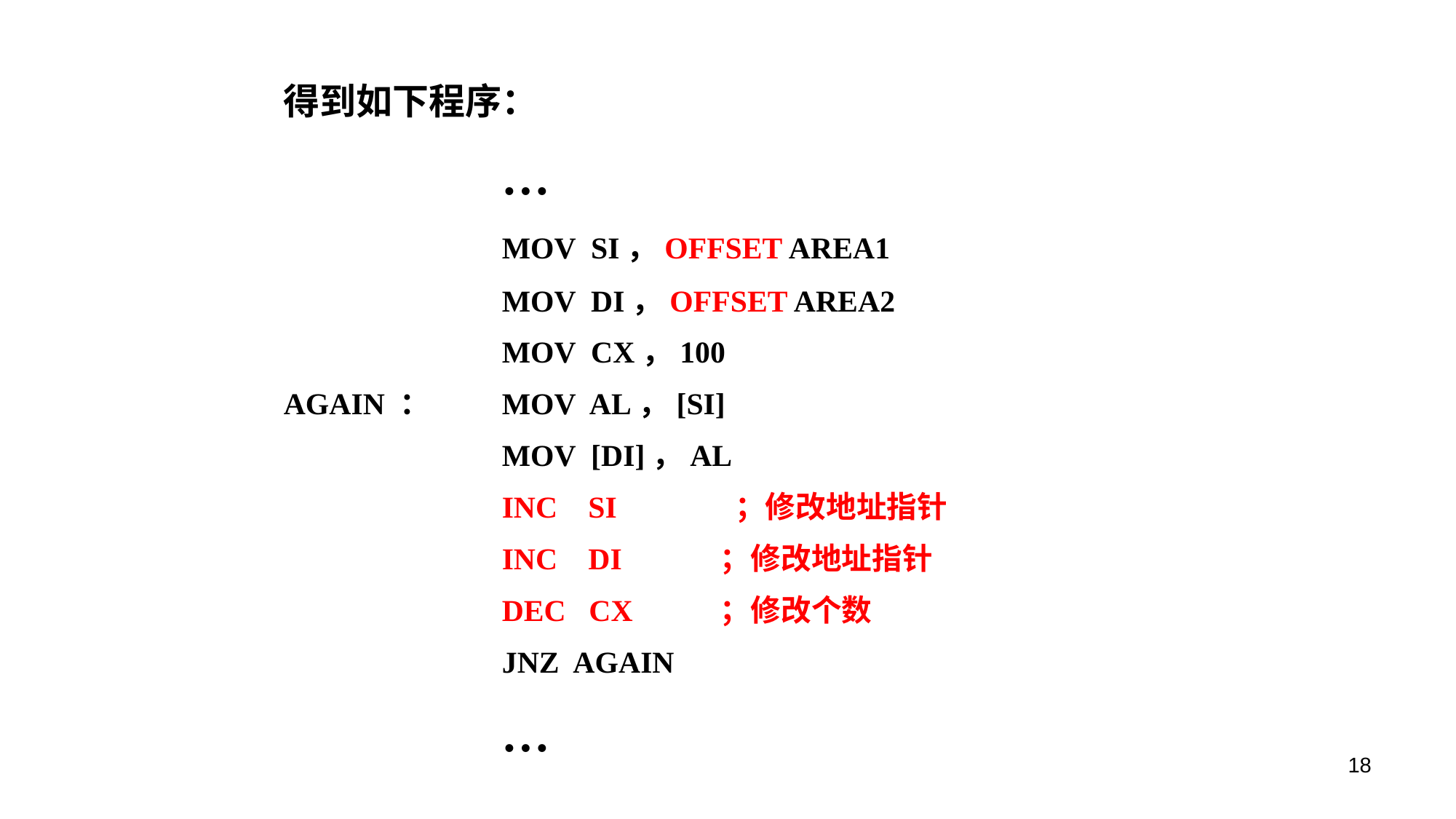

得到如下程序：
		…
		MOV  SI，OFFSET AREA1
	    	MOV  DI，OFFSET AREA2
        		MOV  CX，100
AGAIN ：	MOV  AL，[SI]
		MOV  [DI]，AL
      		INC    SI       	 ；修改地址指针
      		INC    DI 	；修改地址指针
      		DEC   CX	；修改个数
      		JNZ  AGAIN
		…
18